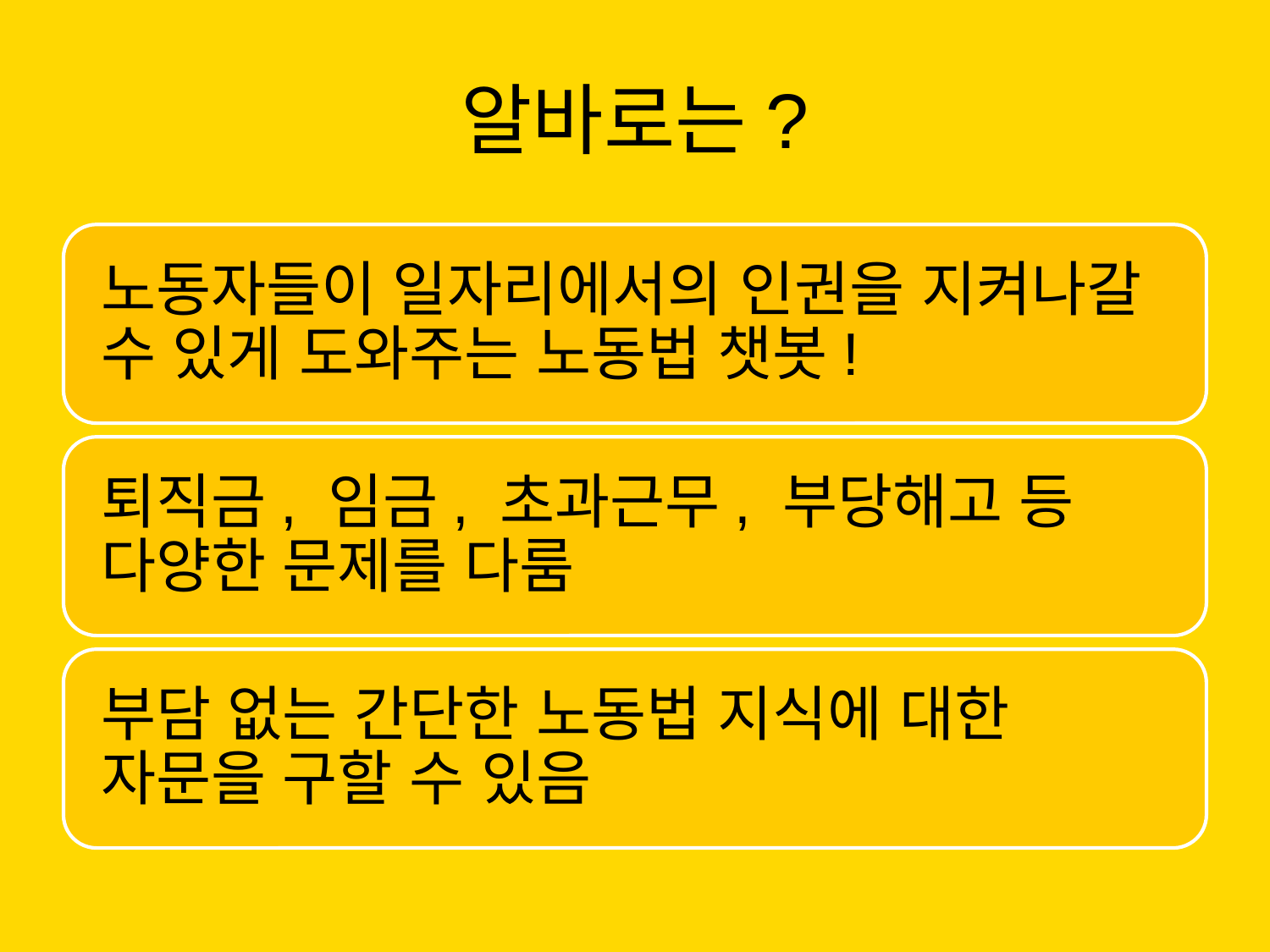

# 알바로는?
노동자들이 일자리에서의 인권을 지켜나갈 수 있게 도와주는 노동법 챗봇!
퇴직금, 임금, 초과근무, 부당해고 등 다양한 문제를 다룸
부담 없는 간단한 노동법 지식에 대한 자문을 구할 수 있음